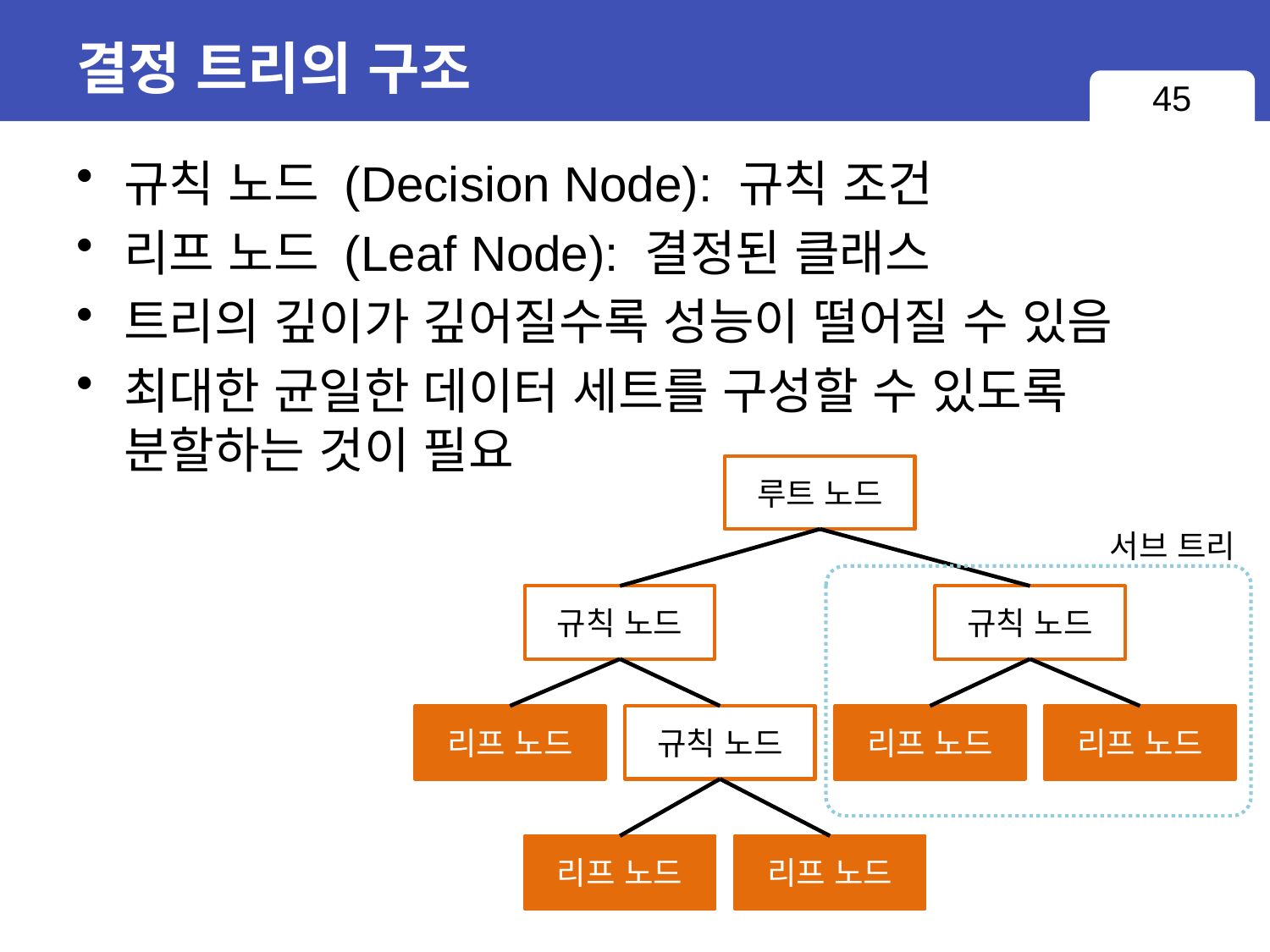

# 결정 트리의 구조
45
규칙 노드 (Decision Node): 규칙 조건
리프 노드 (Leaf Node): 결정된 클래스
트리의 깊이가 깊어질수록 성능이 떨어질 수 있음
최대한 균일한 데이터 세트를 구성할 수 있도록
분할하는 것이 필요
루트 노드
서브 트리

규칙 노드
규칙 노드
리프 노드
규칙 노드
리프 노드
리프 노드
리프 노드
리프 노드